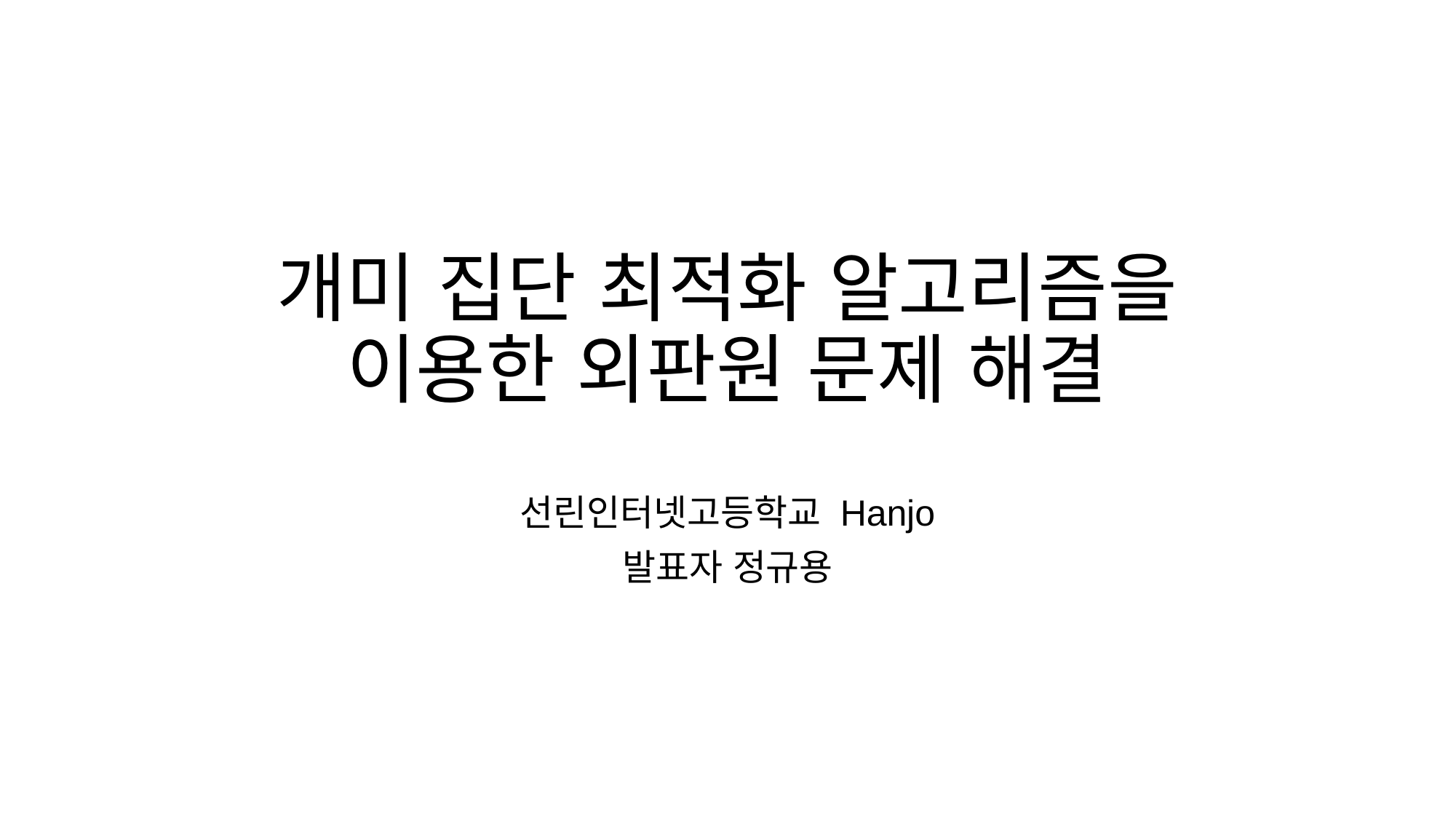

# 개미 집단 최적화 알고리즘을 이용한 외판원 문제 해결

선린인터넷고등학교 Hanjo
발표자 정규용